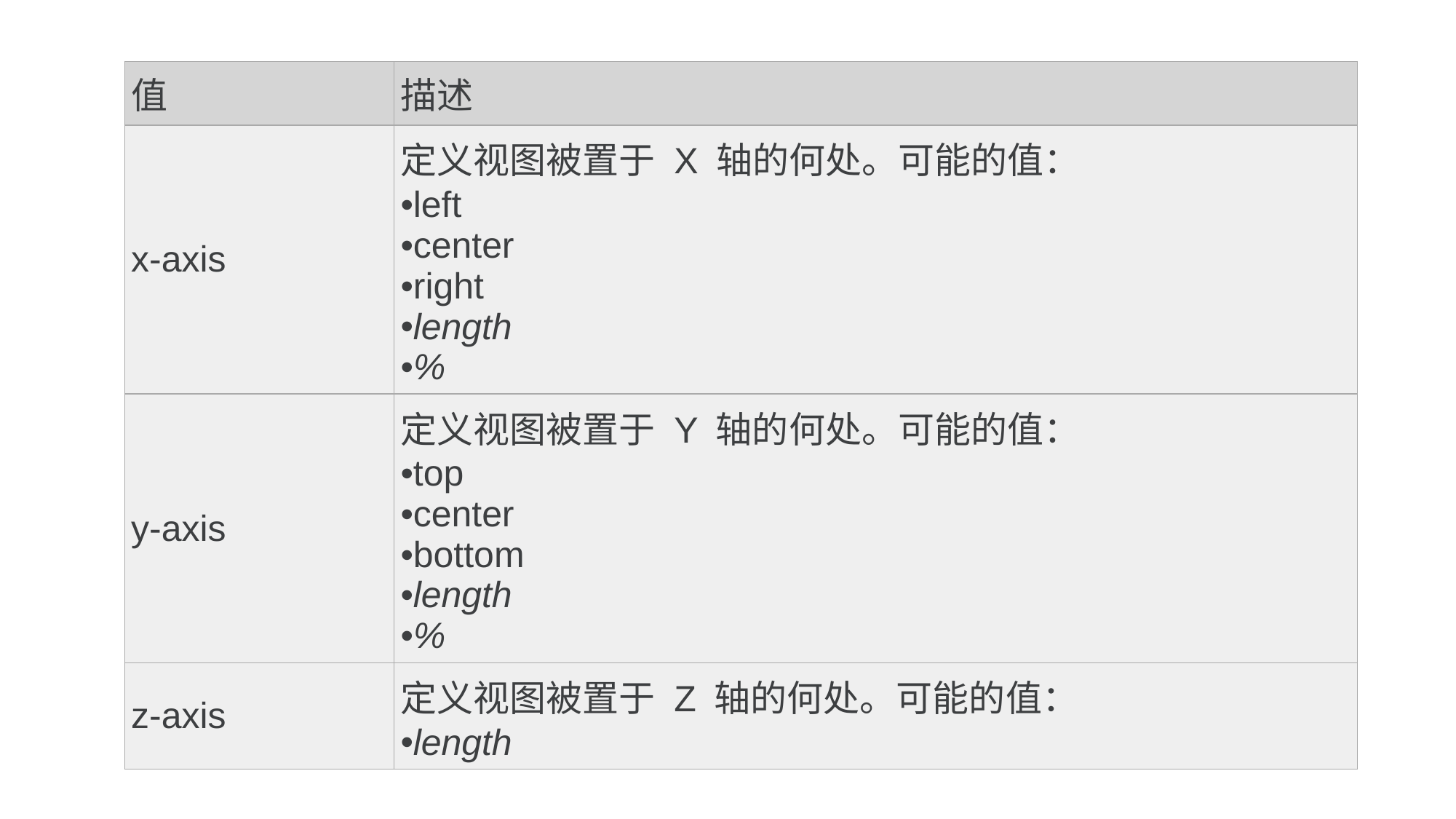

| 值 | 描述 |
| --- | --- |
| x-axis | 定义视图被置于 X 轴的何处。可能的值： left center right length % |
| y-axis | 定义视图被置于 Y 轴的何处。可能的值： top center bottom length % |
| z-axis | 定义视图被置于 Z 轴的何处。可能的值： length |